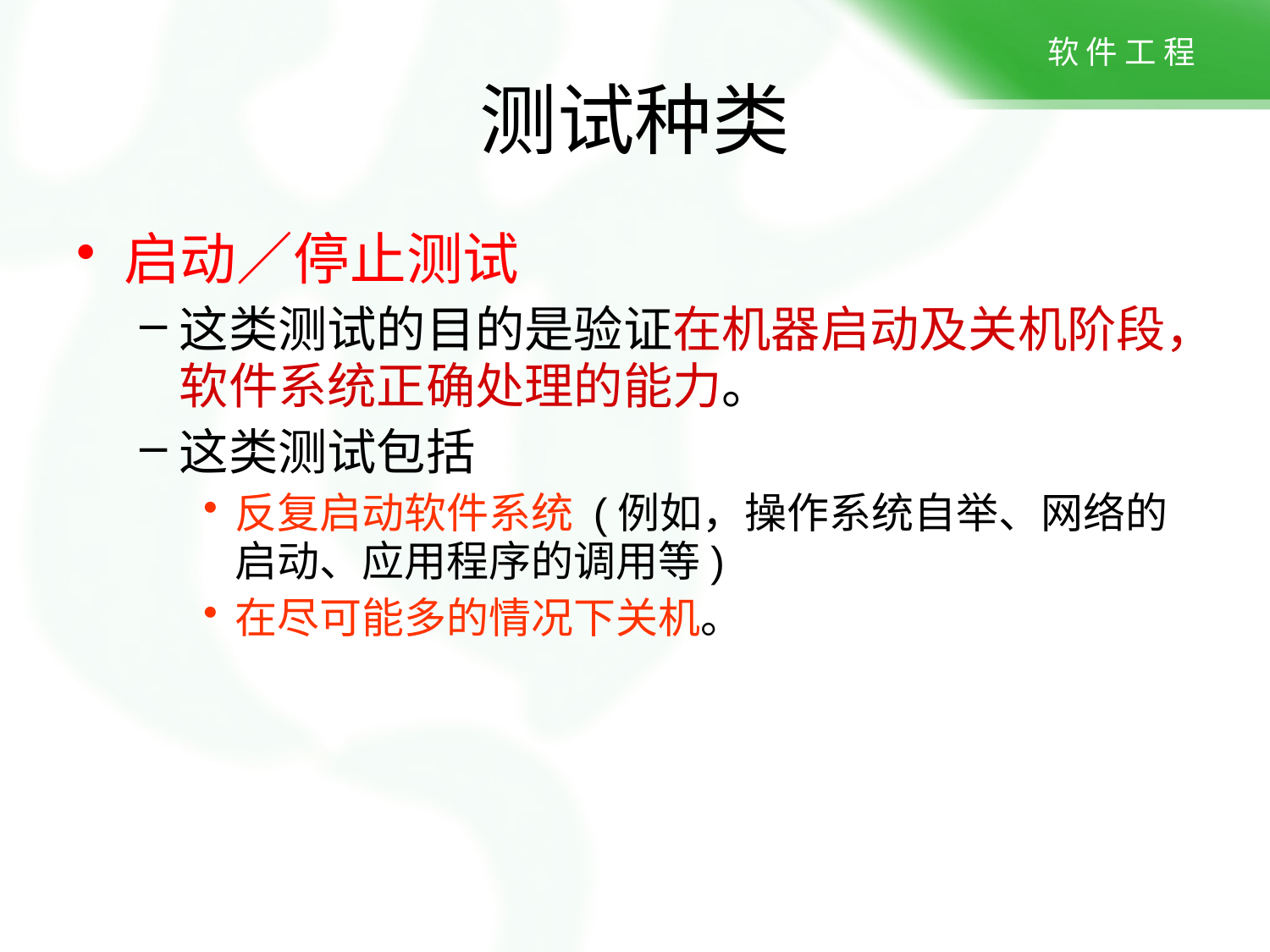

# 测试种类
启动／停止测试
这类测试的目的是验证在机器启动及关机阶段，软件系统正确处理的能力。
这类测试包括
反复启动软件系统 (例如，操作系统自举、网络的启动、应用程序的调用等)
在尽可能多的情况下关机。